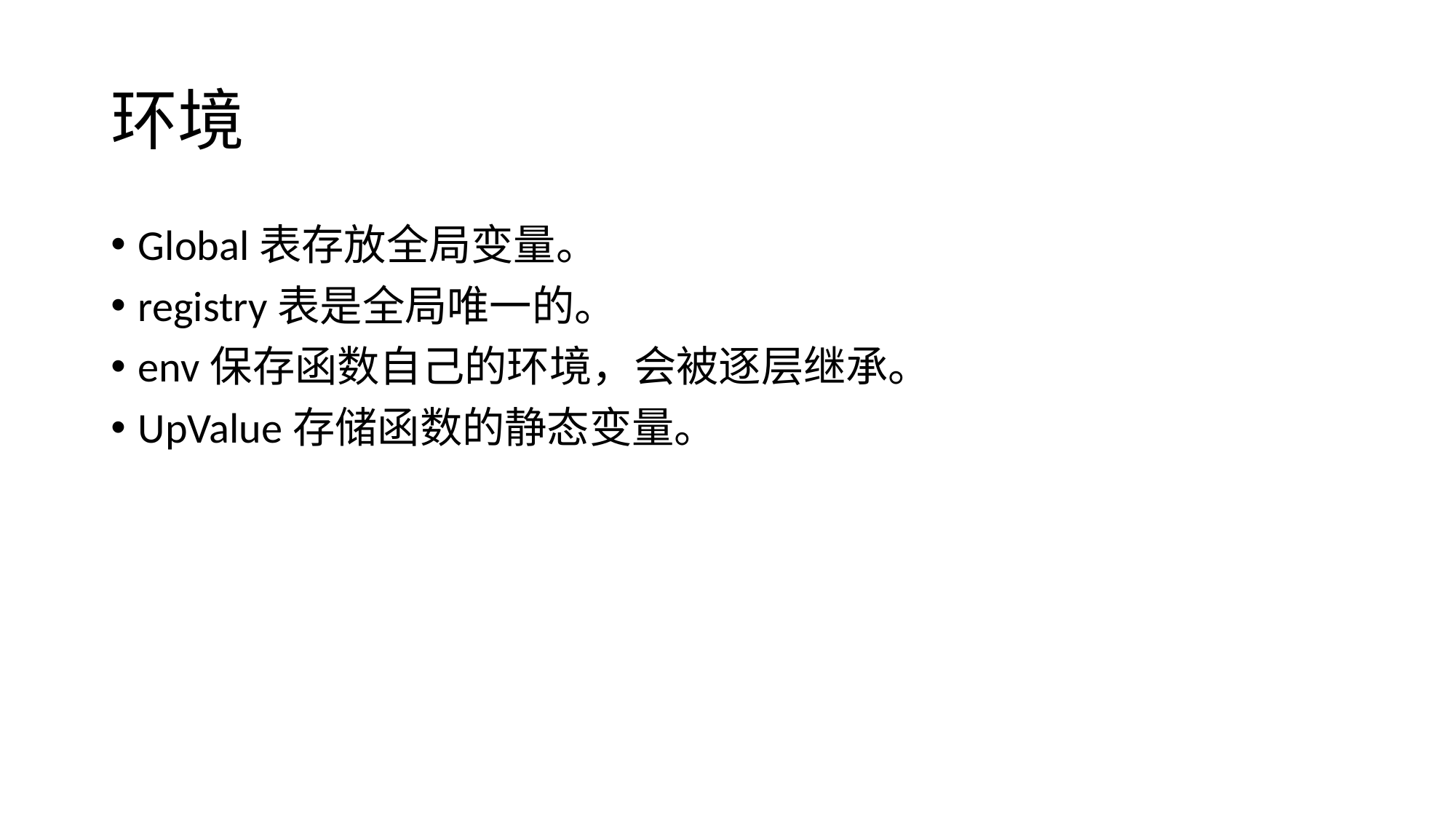

# 环境
Global表存放全局变量。
registry表是全局唯一的。
env保存函数自己的环境，会被逐层继承。
UpValue存储函数的静态变量。